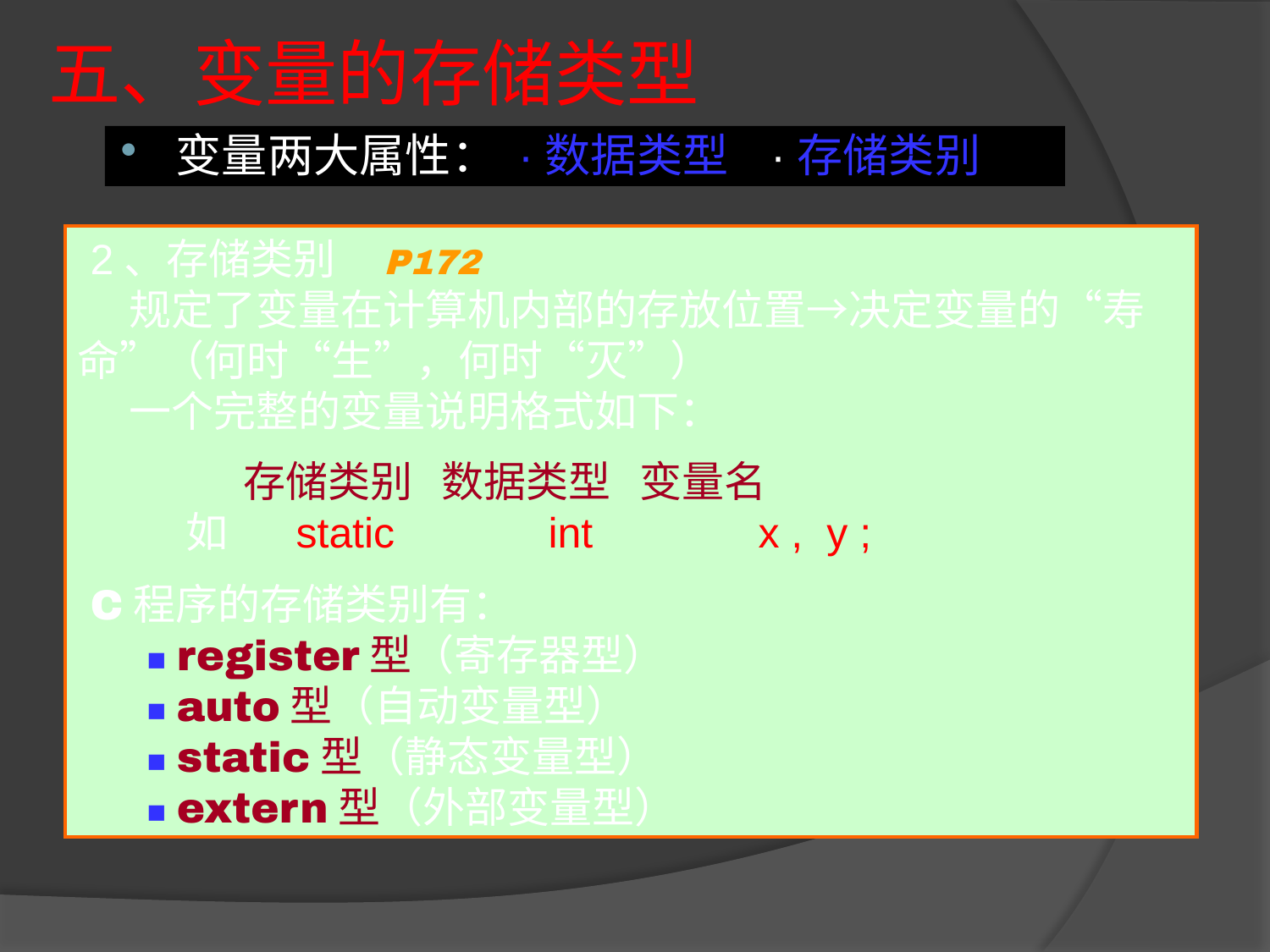

# 五、变量的存储类型
变量两大属性： ·数据类型   ·存储类别

2、存储类别    P172
   规定了变量在计算机内部的存放位置→决定变量的“寿命”（何时“生”，何时“灭”）
   一个完整的变量说明格式如下：
               存储类别   数据类型   变量名
         如      static             int              x ,  y ;
C程序的存储类别有：
    ■ register型（寄存器型）
    ■ auto型（自动变量型）
    ■ static型（静态变量型）
    ■ extern型（外部变量型）